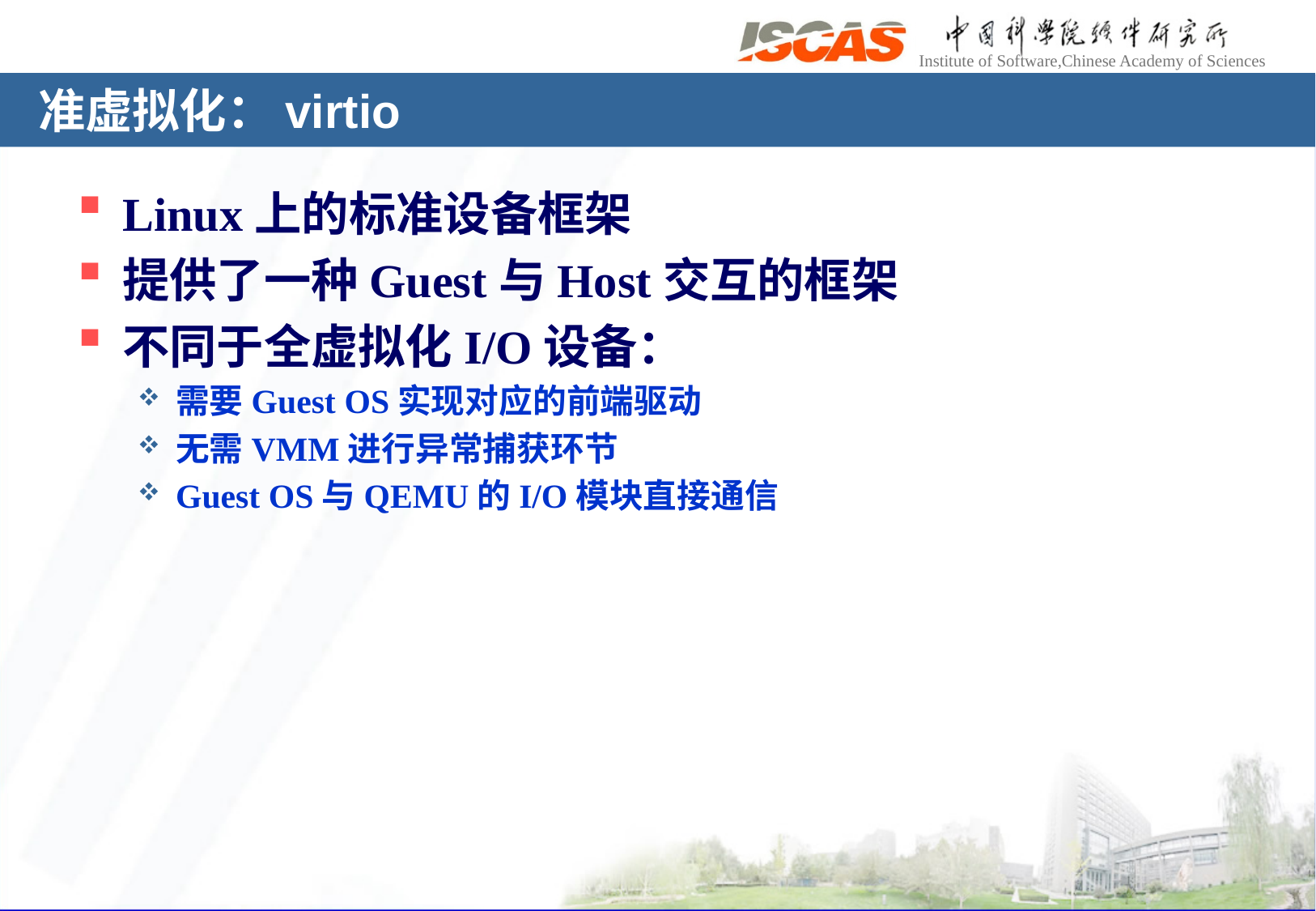

# 准虚拟化：virtio
Linux上的标准设备框架
提供了一种Guest与Host交互的框架
不同于全虚拟化I/O设备：
需要Guest OS实现对应的前端驱动
无需VMM进行异常捕获环节
Guest OS与QEMU的I/O模块直接通信